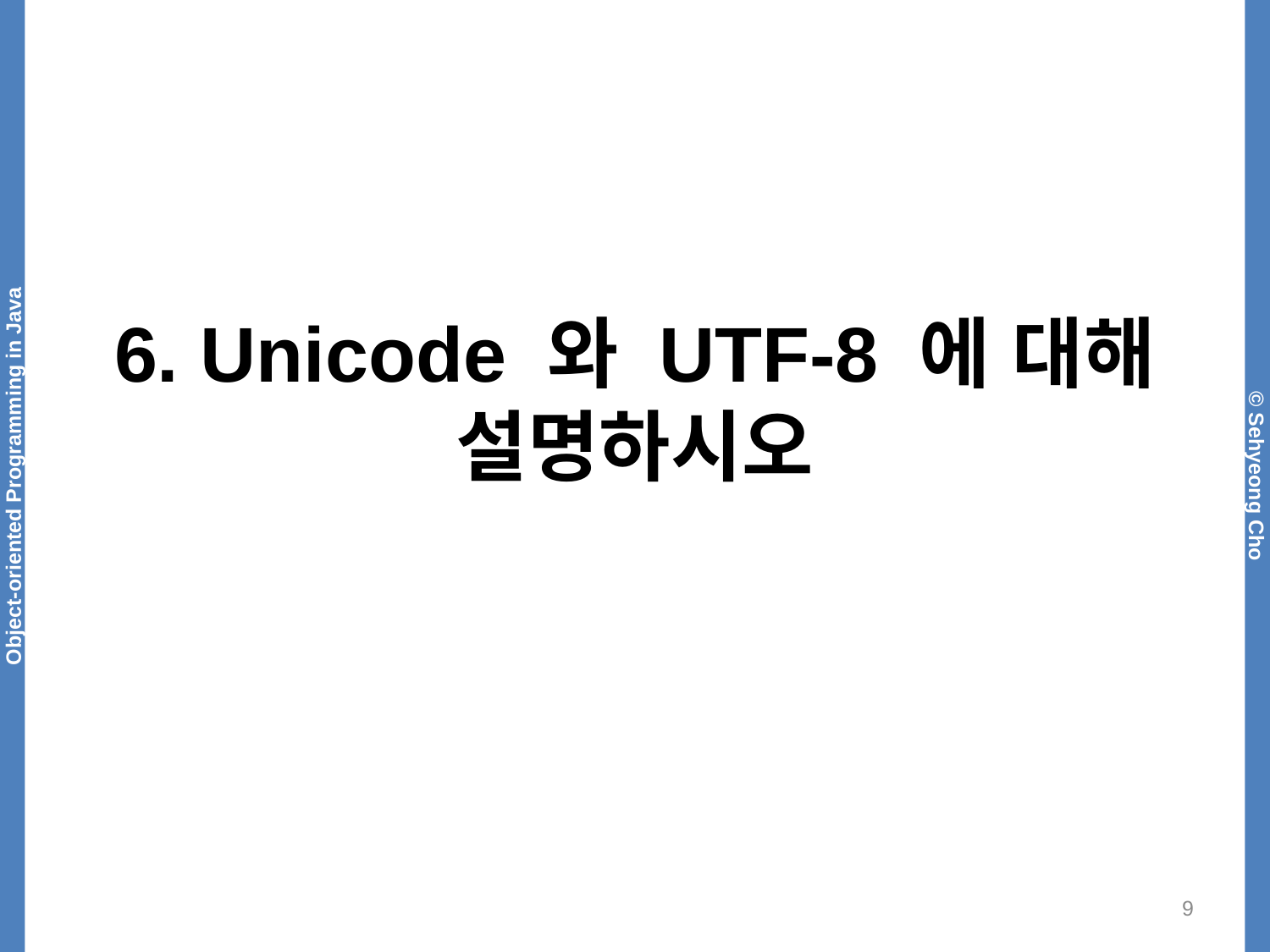

# 6. Unicode 와 UTF-8 에 대해 설명하시오

9